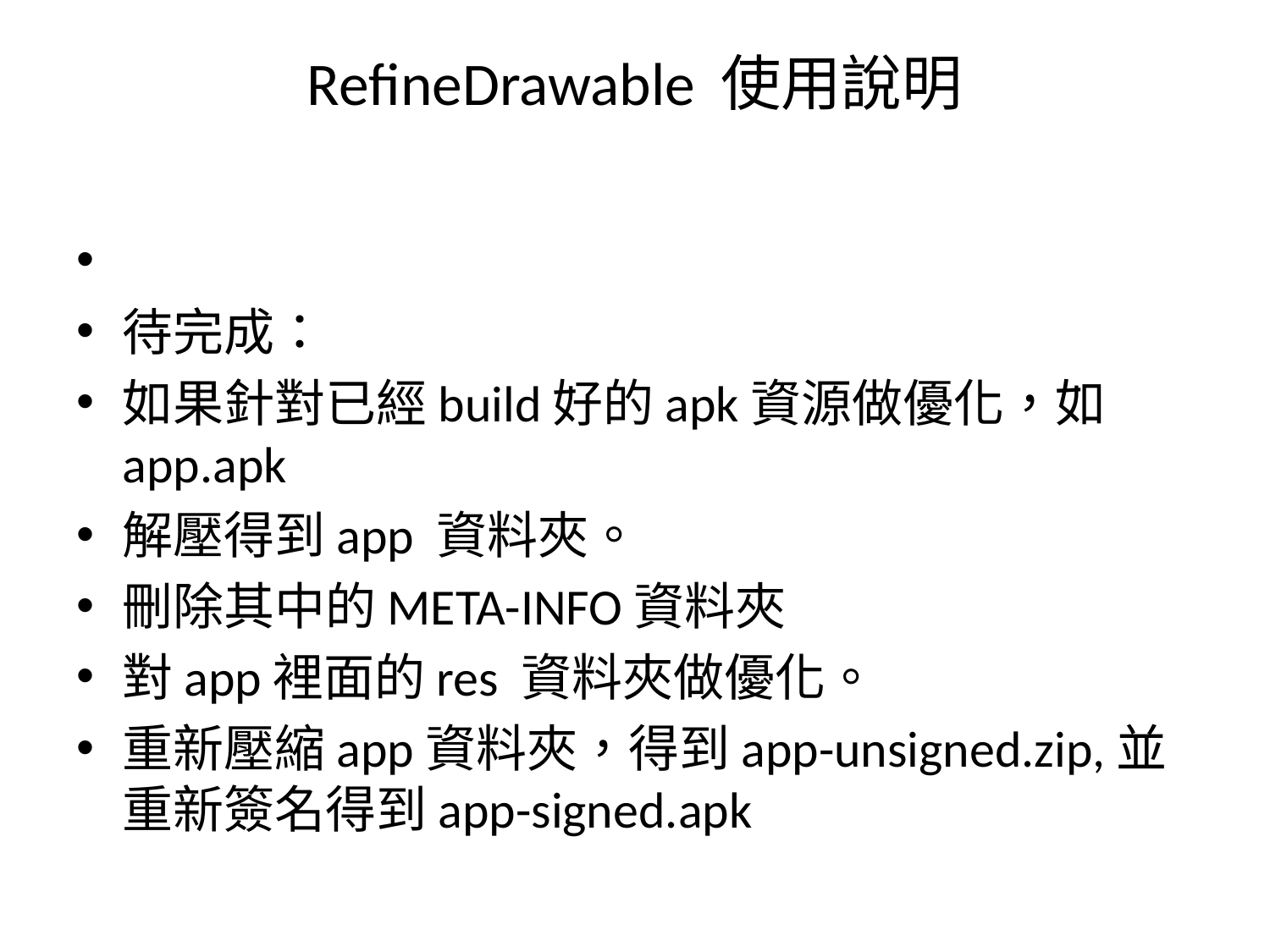

# RefineDrawable 使用說明

待完成：
如果針對已經build好的apk資源做優化，如app.apk
解壓得到app 資料夾。
刪除其中的META-INFO資料夾
對app裡面的res 資料夾做優化。
重新壓縮app資料夾，得到app-unsigned.zip,並重新簽名得到app-signed.apk